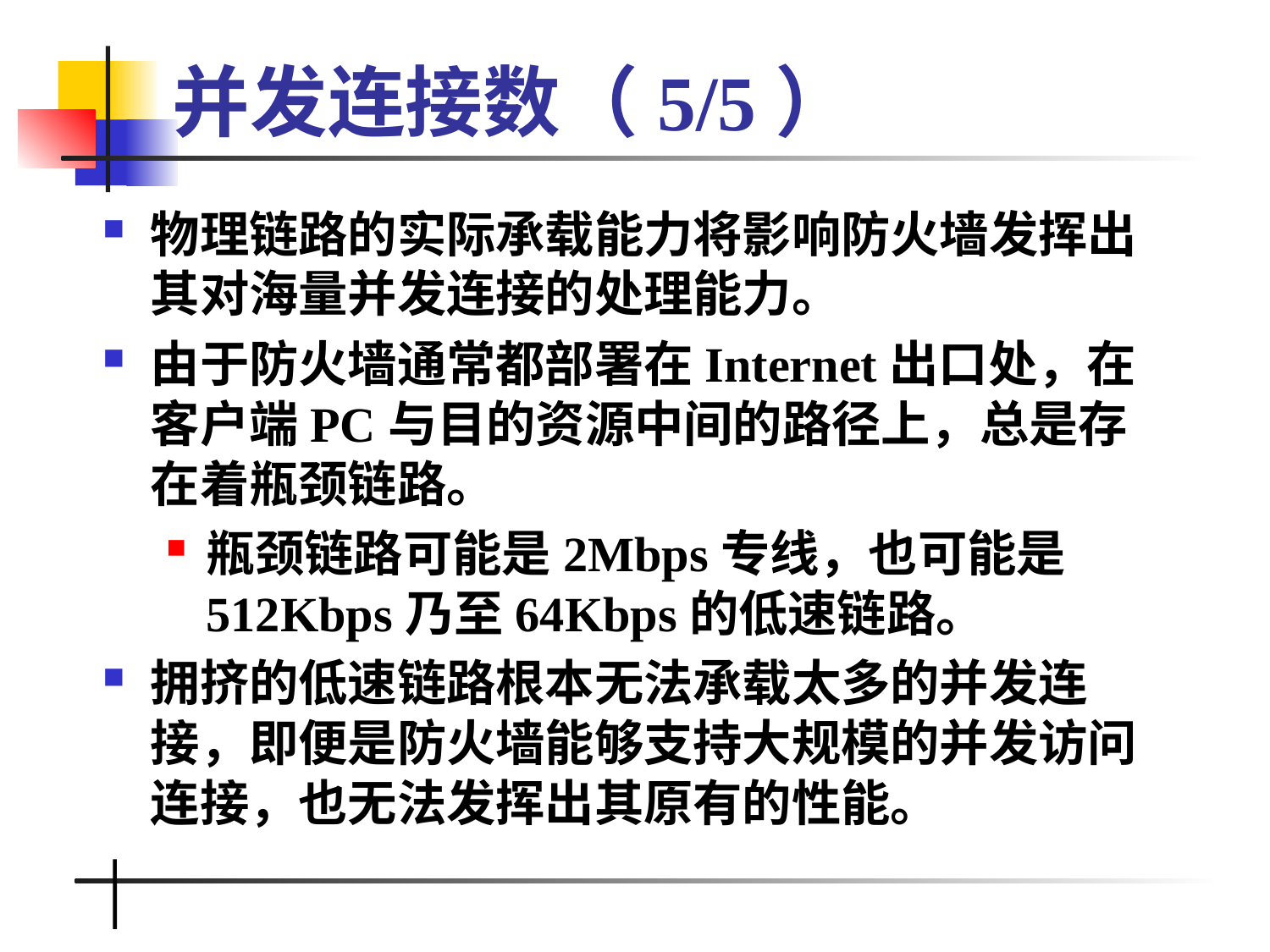

# 并发连接数（5/5）
物理链路的实际承载能力将影响防火墙发挥出其对海量并发连接的处理能力。
由于防火墙通常都部署在Internet出口处，在客户端PC与目的资源中间的路径上，总是存在着瓶颈链路。
瓶颈链路可能是2Mbps专线，也可能是512Kbps乃至64Kbps的低速链路。
拥挤的低速链路根本无法承载太多的并发连接，即便是防火墙能够支持大规模的并发访问连接，也无法发挥出其原有的性能。